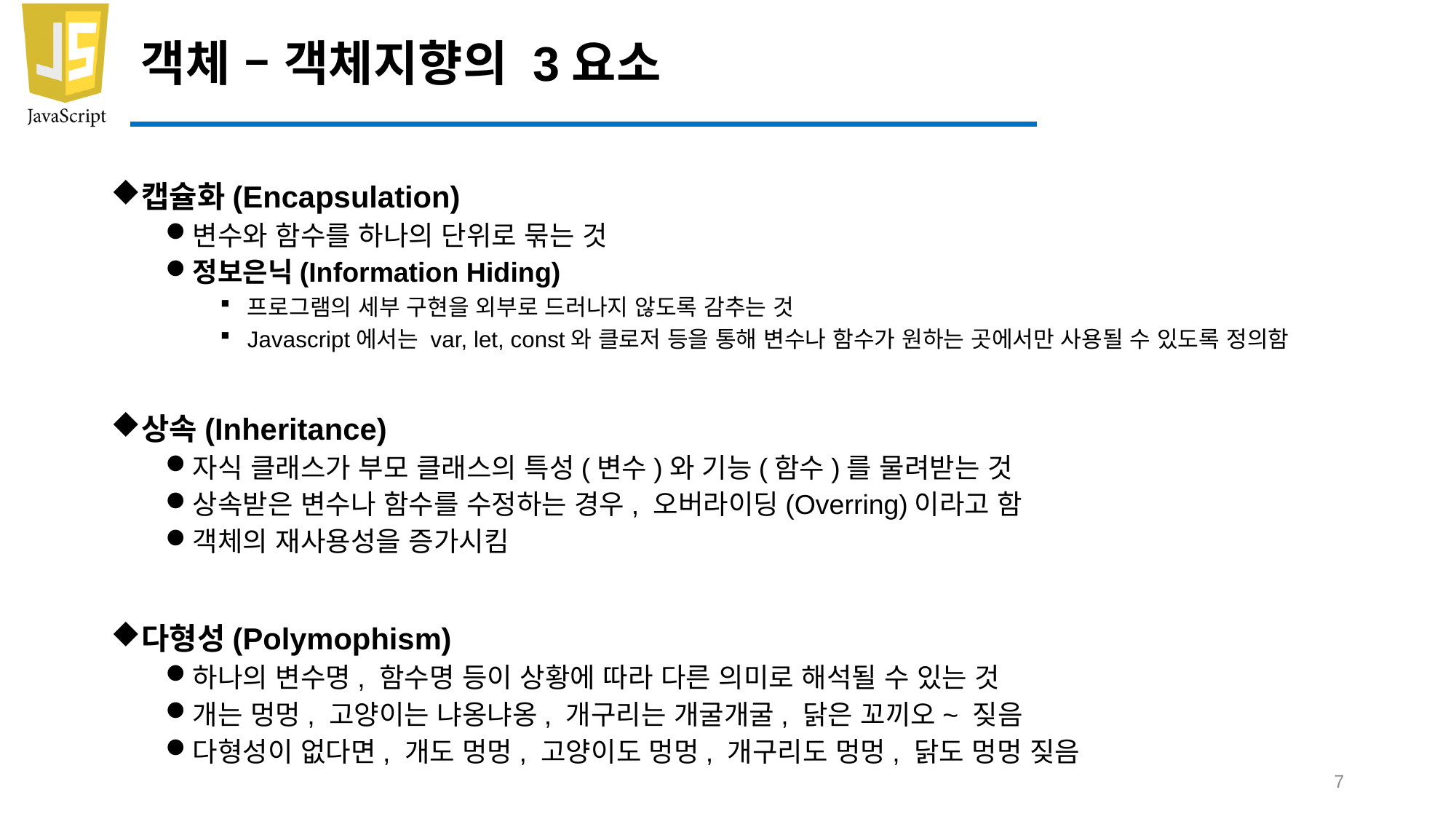

# 객체 – 객체지향의 3요소
캡슐화(Encapsulation)
변수와 함수를 하나의 단위로 묶는 것
정보은닉(Information Hiding)
프로그램의 세부 구현을 외부로 드러나지 않도록 감추는 것
Javascript에서는 var, let, const와 클로저 등을 통해 변수나 함수가 원하는 곳에서만 사용될 수 있도록 정의함

상속(Inheritance)
자식 클래스가 부모 클래스의 특성(변수)와 기능(함수)를 물려받는 것
상속받은 변수나 함수를 수정하는 경우, 오버라이딩(Overring)이라고 함
객체의 재사용성을 증가시킴

다형성(Polymophism)
하나의 변수명, 함수명 등이 상황에 따라 다른 의미로 해석될 수 있는 것
개는 멍멍, 고양이는 냐옹냐옹, 개구리는 개굴개굴, 닭은 꼬끼오~ 짖음
다형성이 없다면, 개도 멍멍, 고양이도 멍멍, 개구리도 멍멍, 닭도 멍멍 짖음
7